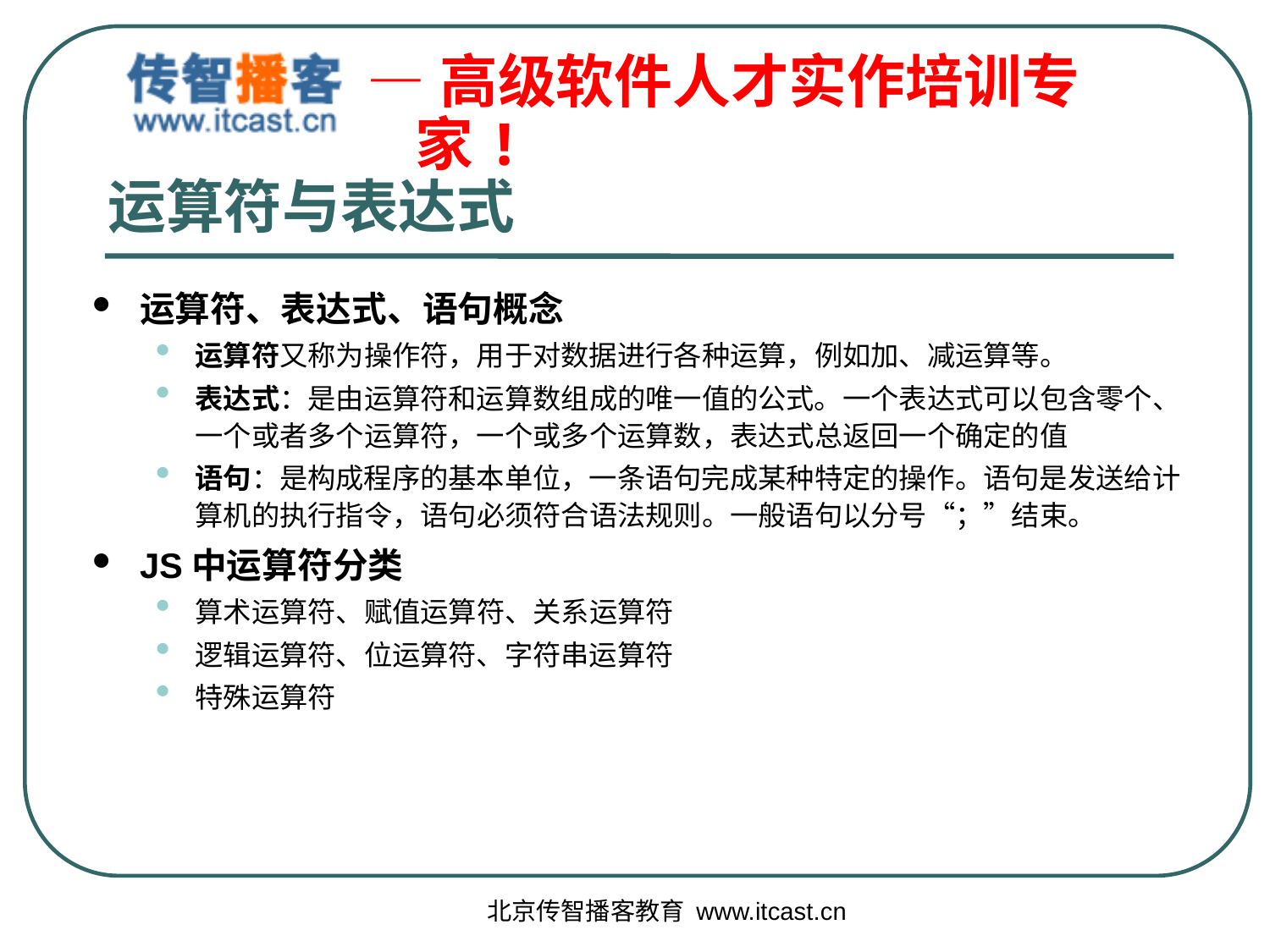

运算符与表达式
运算符、表达式、语句概念
运算符又称为操作符，用于对数据进行各种运算，例如加、减运算等。
表达式：是由运算符和运算数组成的唯一值的公式。一个表达式可以包含零个、一个或者多个运算符，一个或多个运算数，表达式总返回一个确定的值
语句：是构成程序的基本单位，一条语句完成某种特定的操作。语句是发送给计算机的执行指令，语句必须符合语法规则。一般语句以分号“；”结束。
JS中运算符分类
算术运算符、赋值运算符、关系运算符
逻辑运算符、位运算符、字符串运算符
特殊运算符